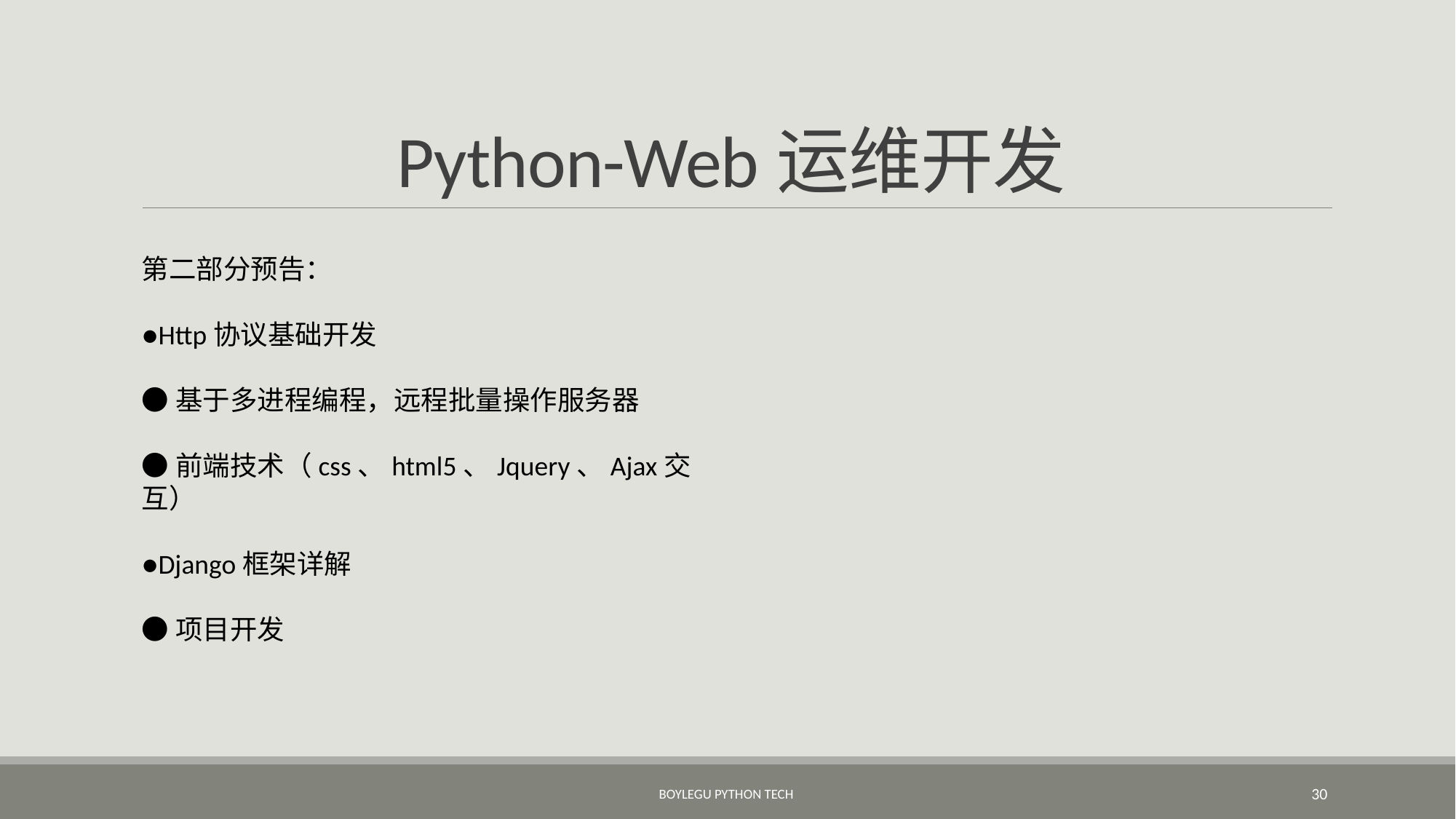

# Python-Web运维开发
第二部分预告：

●Http协议基础开发

●基于多进程编程，远程批量操作服务器

●前端技术（css、html5、Jquery、Ajax交互）

●Django框架详解

●项目开发
BoyleGu Python Tech
30